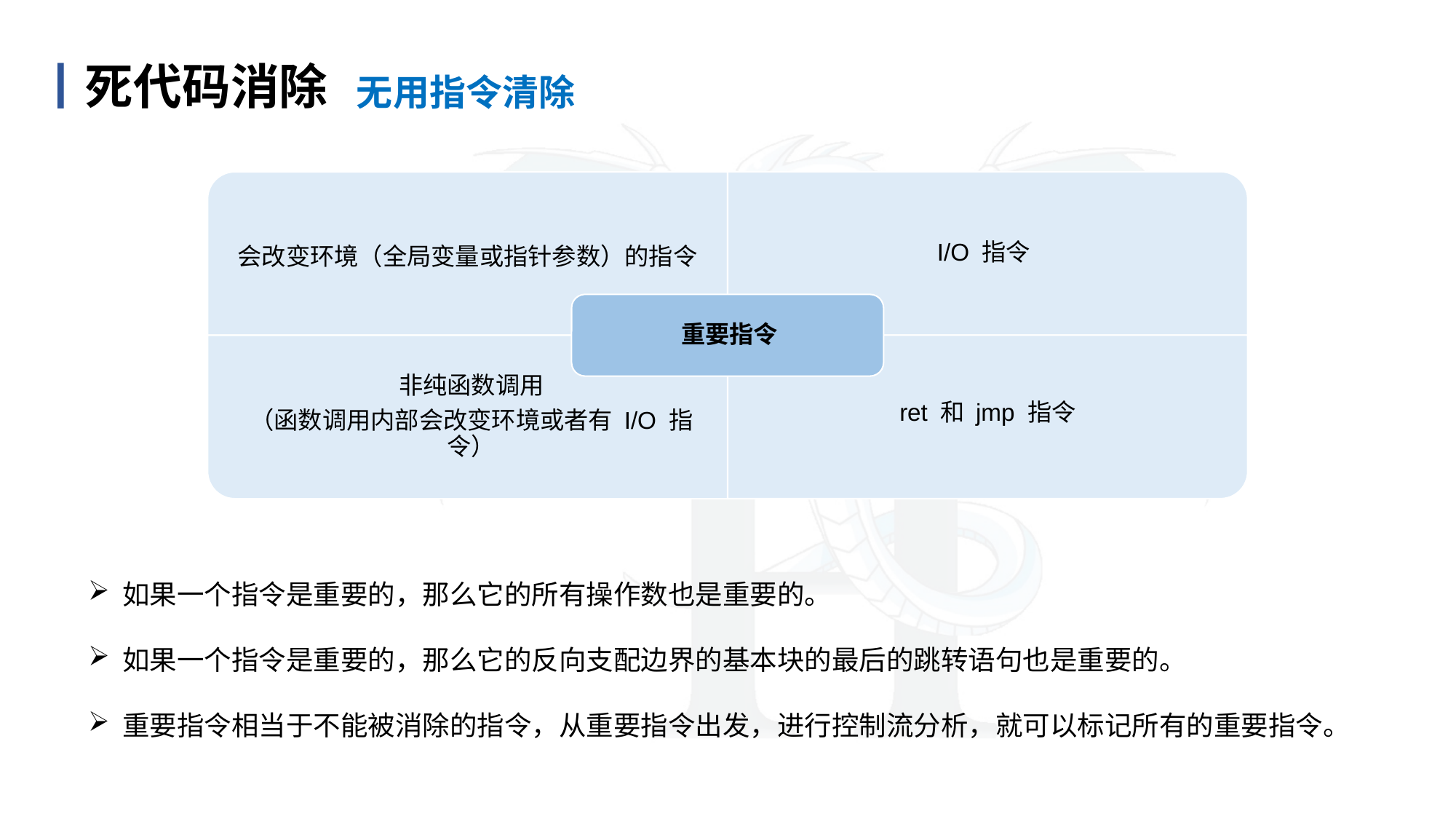

无用指令清除
丨死代码消除
目 录
content
会改变环境（全局变量或指针参数）的指令
I/O 指令
非纯函数调用
（函数调用内部会改变环境或者有 I/O 指令）
ret 和 jmp 指令
重要指令
如果一个指令是重要的，那么它的所有操作数也是重要的。
如果一个指令是重要的，那么它的反向支配边界的基本块的最后的跳转语句也是重要的。
重要指令相当于不能被消除的指令，从重要指令出发，进行控制流分析，就可以标记所有的重要指令。